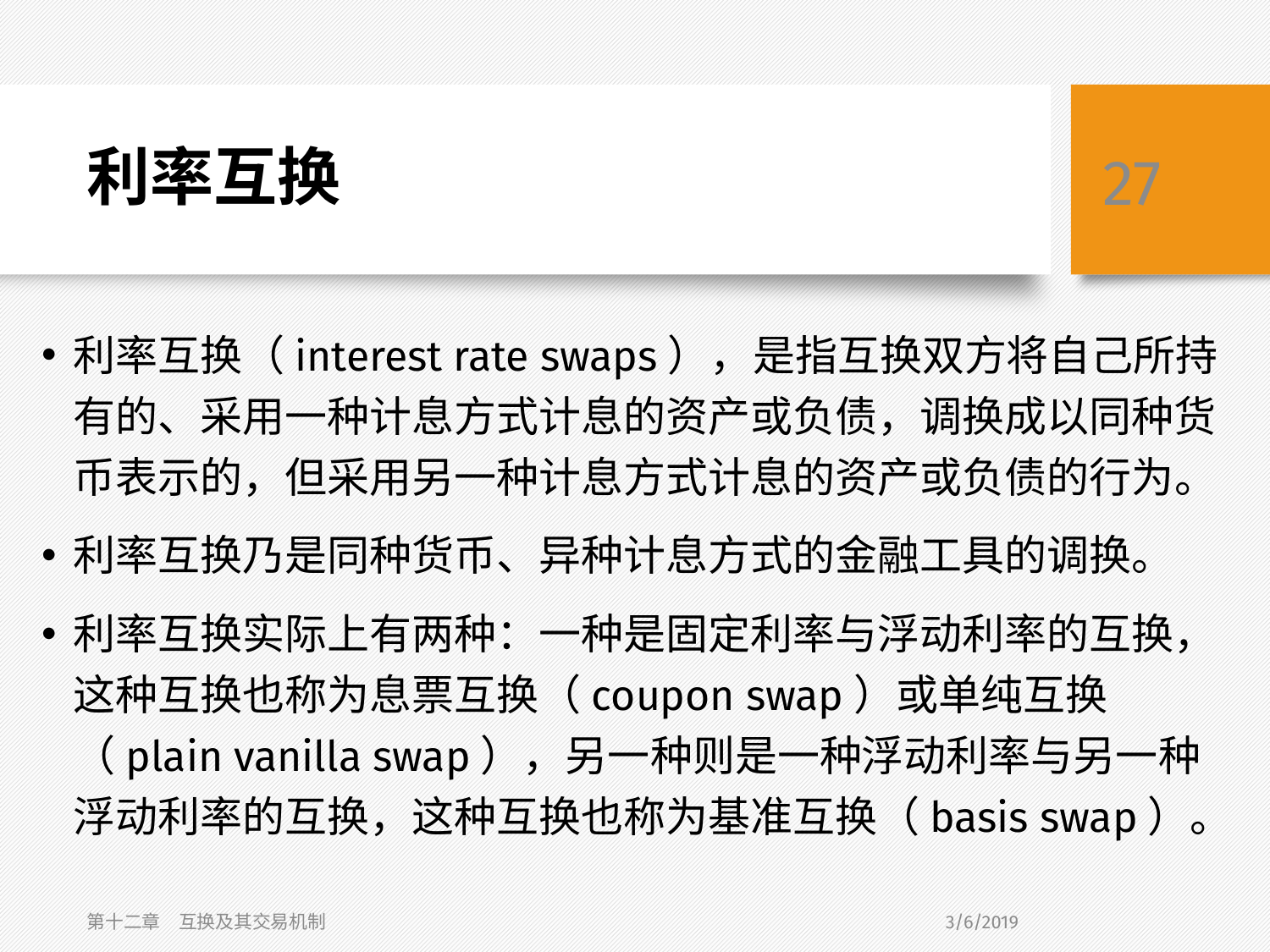

# 利率互换
27
利率互换（interest rate swaps），是指互换双方将自己所持有的、采用一种计息方式计息的资产或负债，调换成以同种货币表示的，但采用另一种计息方式计息的资产或负债的行为。
利率互换乃是同种货币、异种计息方式的金融工具的调换。
利率互换实际上有两种：一种是固定利率与浮动利率的互换，这种互换也称为息票互换（coupon swap）或单纯互换（plain vanilla swap），另一种则是一种浮动利率与另一种浮动利率的互换，这种互换也称为基准互换（basis swap）。

3/6/2019
第十二章　互换及其交易机制